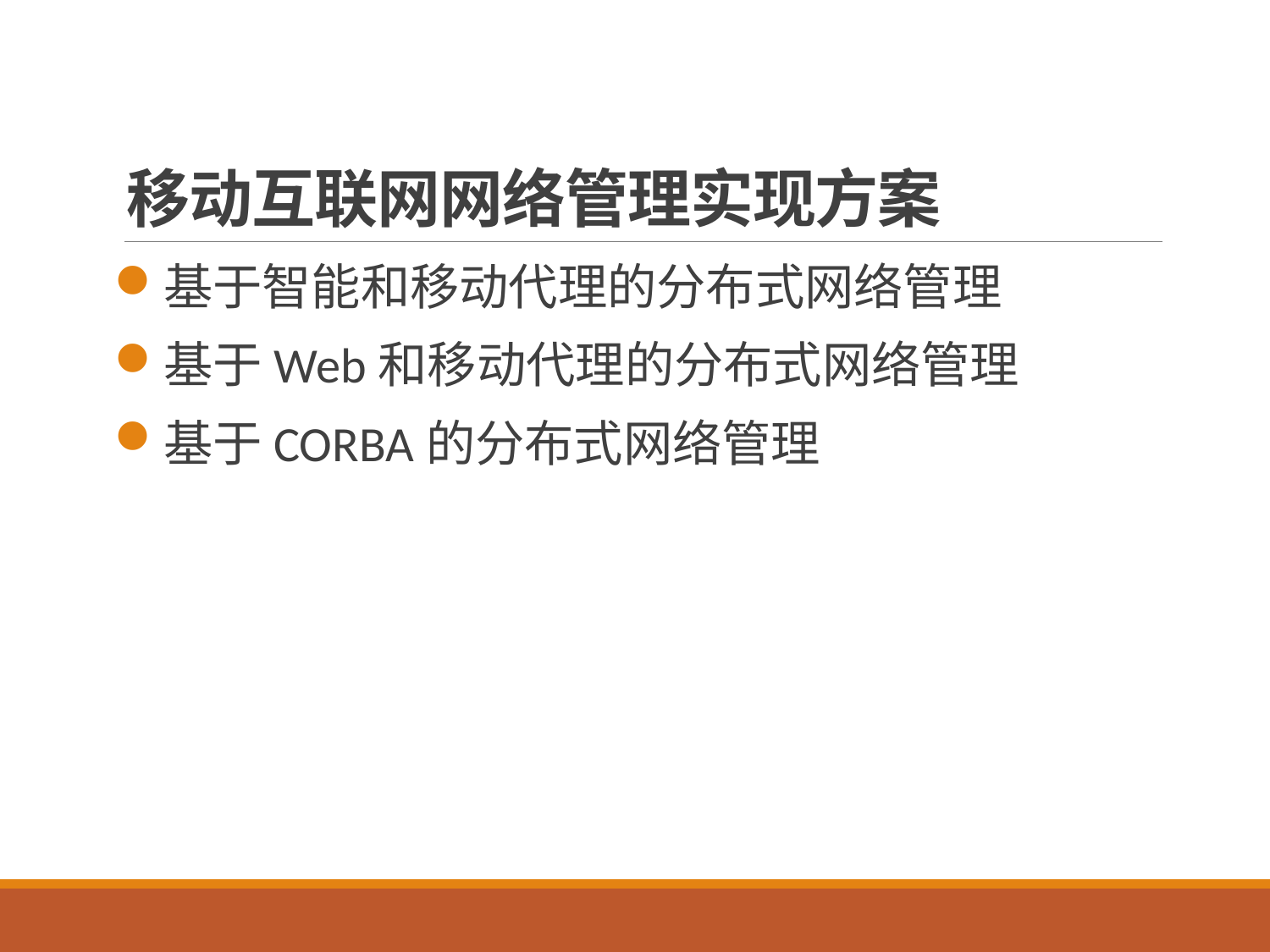

# 移动互联网网络管理实现方案
基于智能和移动代理的分布式网络管理
基于Web和移动代理的分布式网络管理
基于CORBA的分布式网络管理